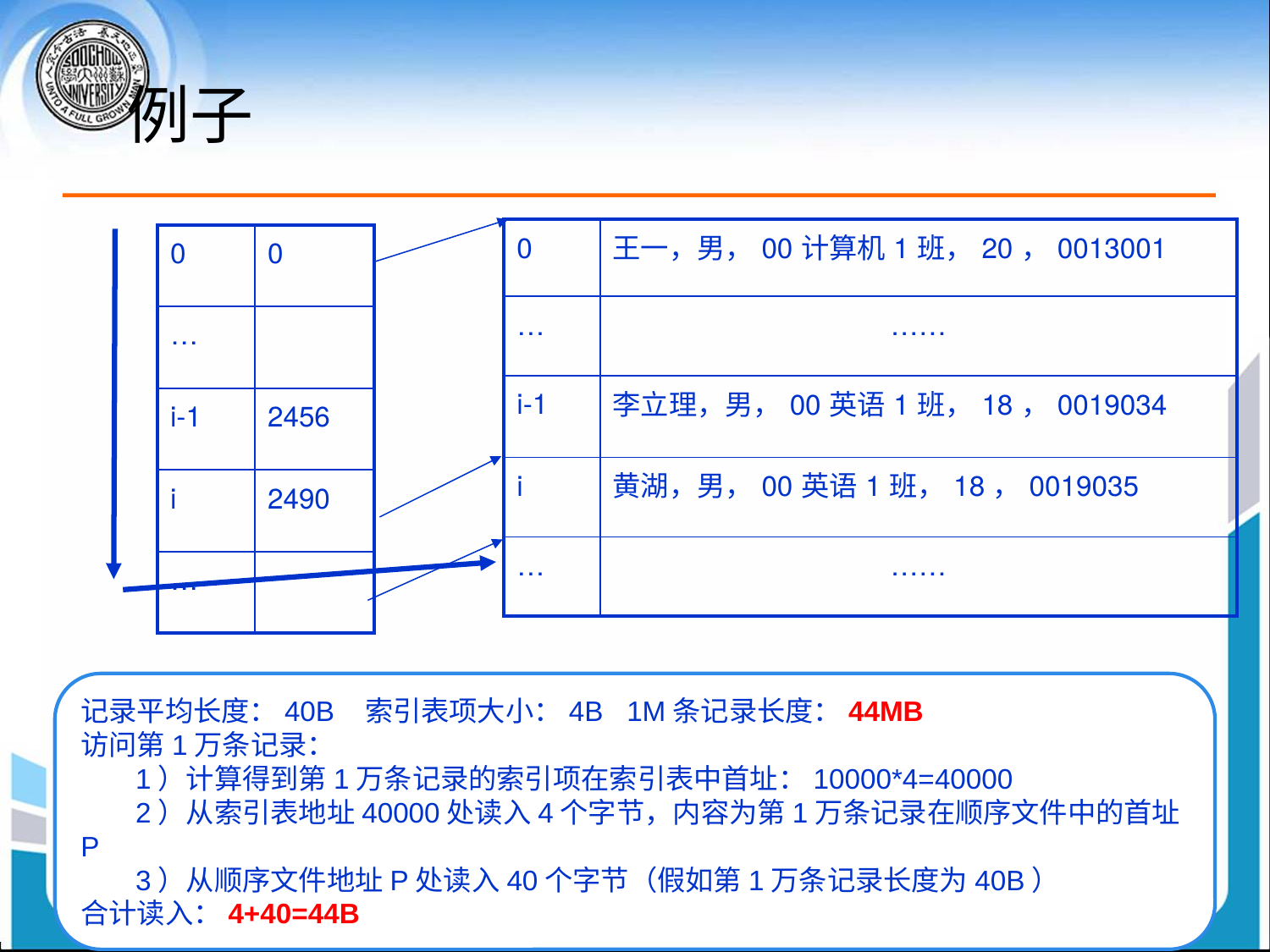

# 例子

| 0 | 王一，男，00计算机1班，20，0013001 |
| --- | --- |
| … | …… |
| i-1 | 李立理，男，00英语1班，18，0019034 |
| i | 黄湖，男，00英语1班，18，0019035 |
| … | …… |
| 0 | 0 |
| --- | --- |
| … |  |
| i-1 | 2456 |
| i | 2490 |
| … |  |

记录平均长度：40B   索引表项大小：4B   1M条记录长度：44MB
访问第1万条记录：
       1）计算得到第1万条记录的索引项在索引表中首址：10000*4=40000
       2）从索引表地址40000处读入4个字节，内容为第1万条记录在顺序文件中的首址P
       3）从顺序文件地址P处读入40个字节（假如第1万条记录长度为40B）
合计读入：4+40=44B